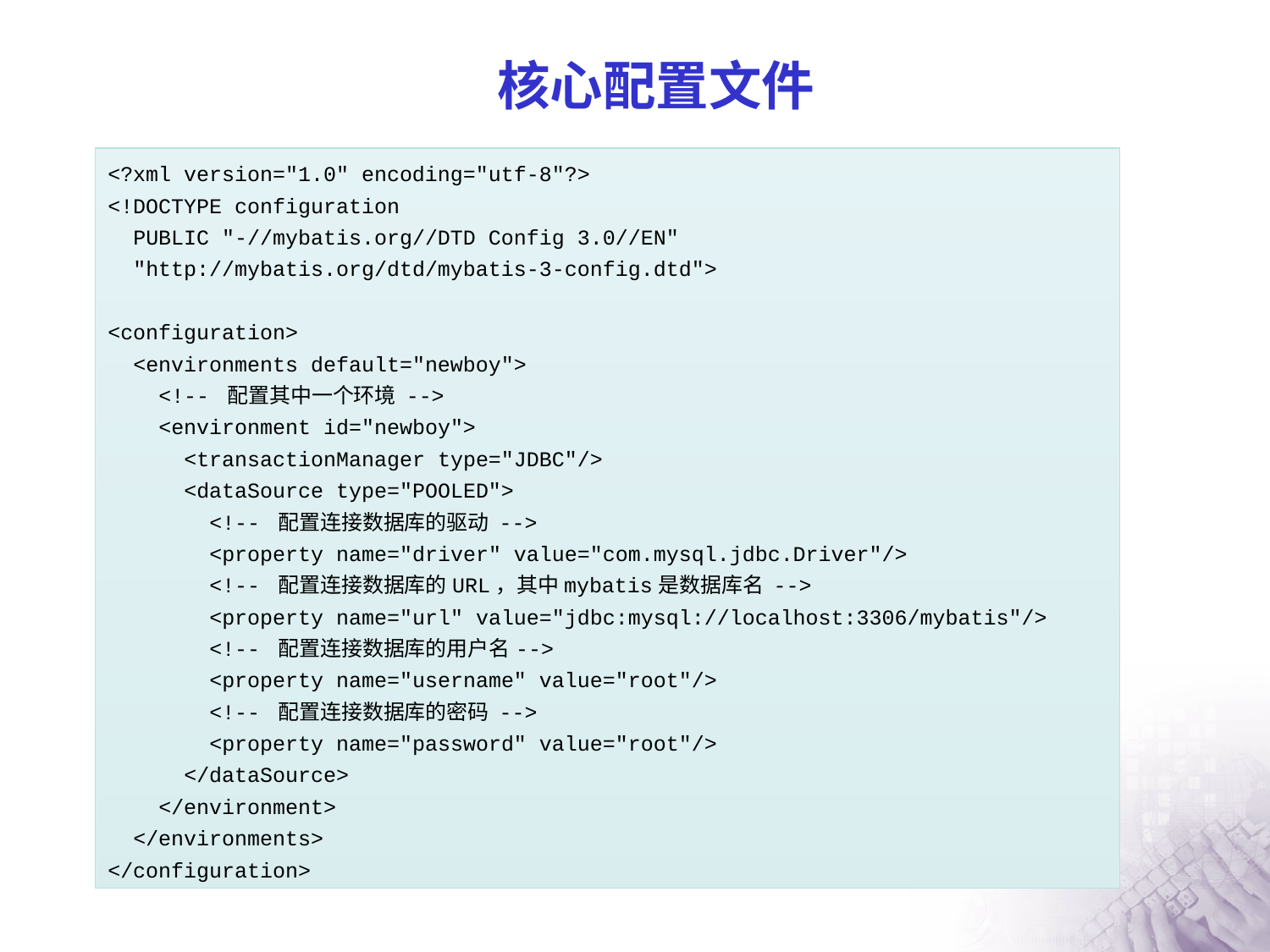

# 核心配置文件
<?xml version="1.0" encoding="utf-8"?>
<!DOCTYPE configuration
  PUBLIC "-//mybatis.org//DTD Config 3.0//EN"
  "http://mybatis.org/dtd/mybatis-3-config.dtd">

<configuration>
  <environments default="newboy">
    <!-- 配置其中一个环境 -->
    <environment id="newboy">
      <transactionManager type="JDBC"/>
      <dataSource type="POOLED">
        <!-- 配置连接数据库的驱动 -->
        <property name="driver" value="com.mysql.jdbc.Driver"/>
        <!-- 配置连接数据库的URL，其中mybatis是数据库名 -->
        <property name="url" value="jdbc:mysql://localhost:3306/mybatis"/>
        <!-- 配置连接数据库的用户名-->
        <property name="username" value="root"/>
        <!-- 配置连接数据库的密码 -->
        <property name="password" value="root"/>
      </dataSource>
    </environment>
  </environments>
</configuration>